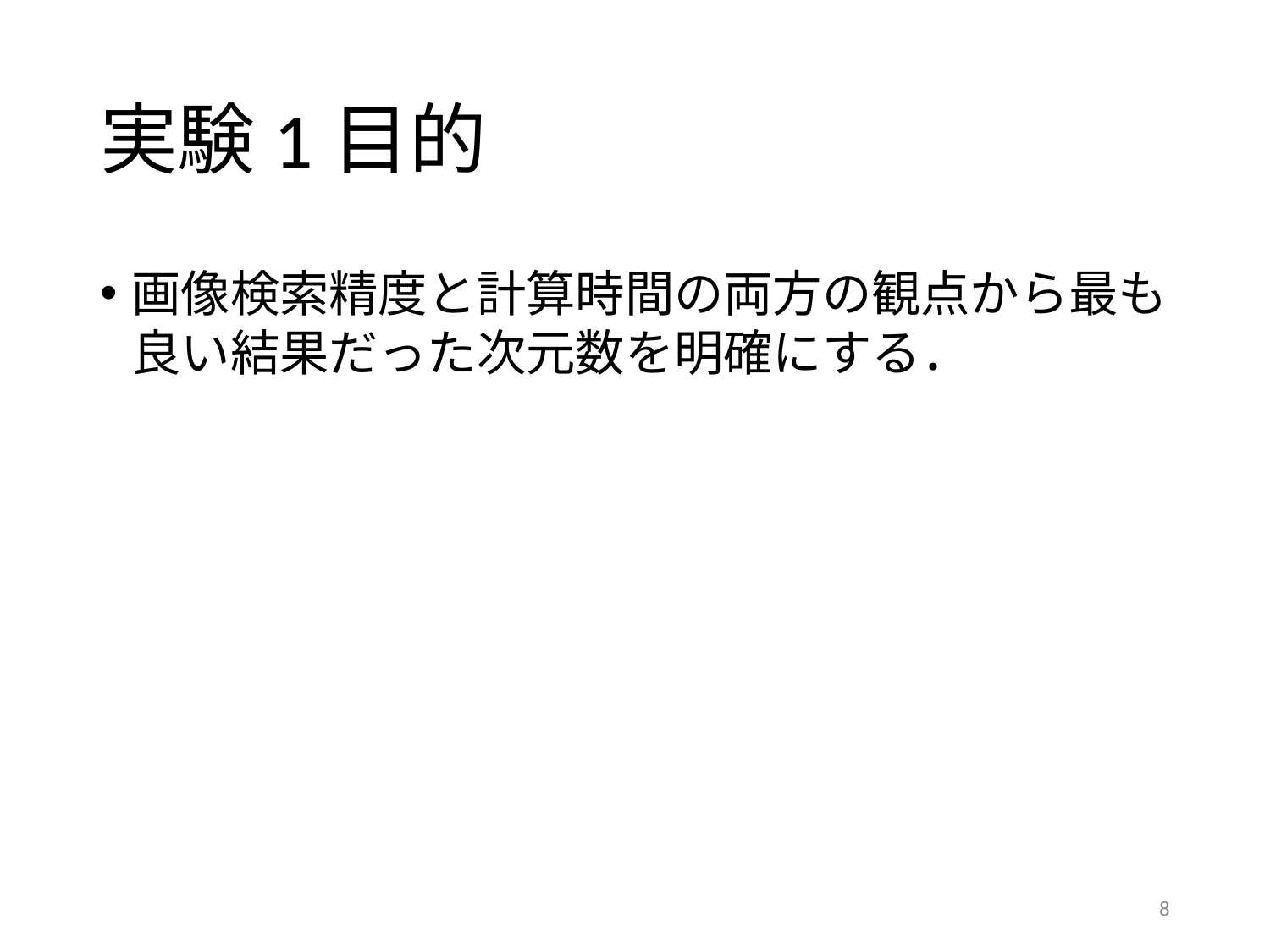

# 実験1目的
画像検索精度と計算時間の両方の観点から最も良い結果だった次元数を明確にする．

8